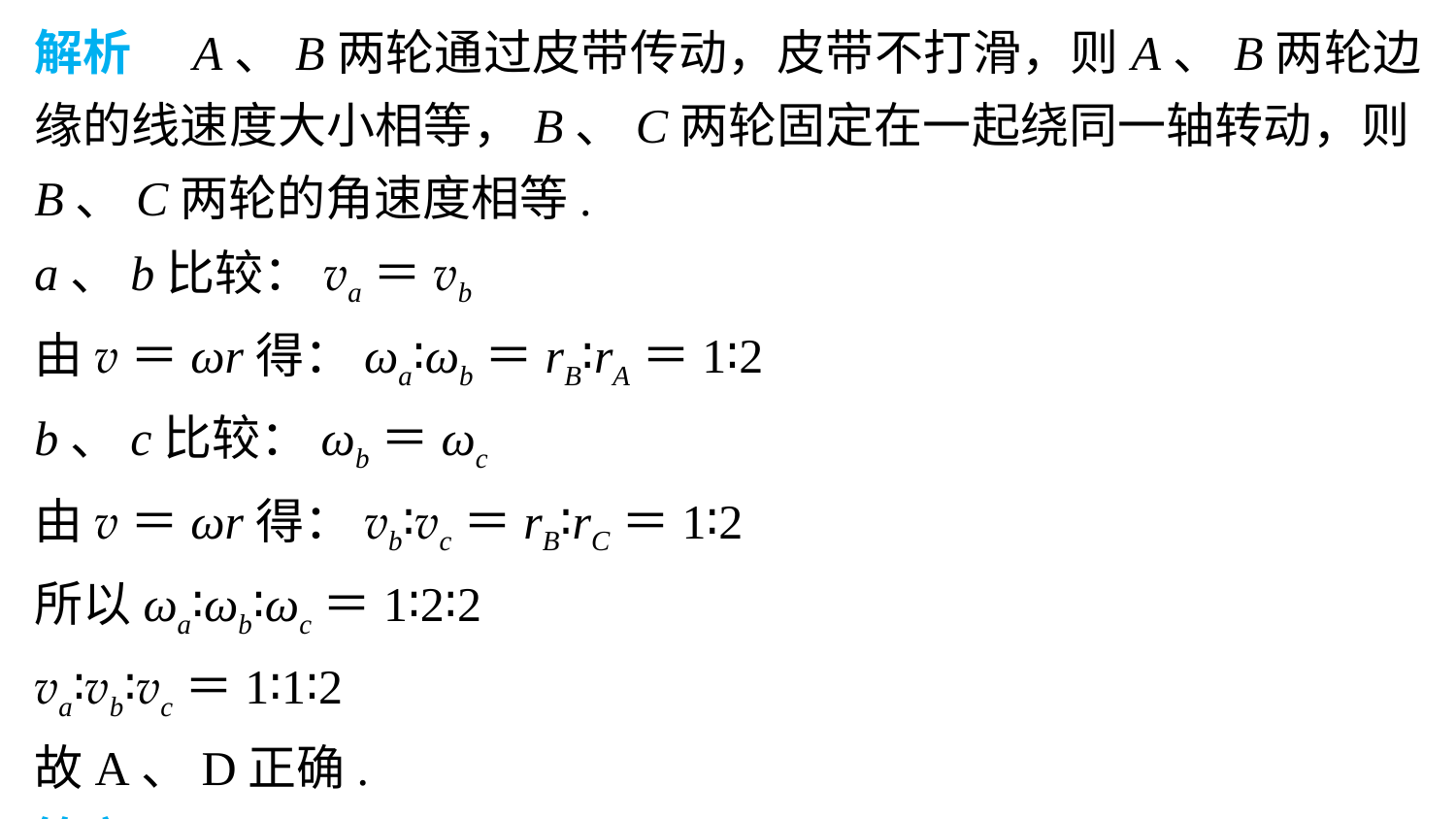

解析　A、B两轮通过皮带传动，皮带不打滑，则A、B两轮边缘的线速度大小相等，B、C两轮固定在一起绕同一轴转动，则B、C两轮的角速度相等.
a、b比较：va＝vb
由v＝ωr得：ωa∶ωb＝rB∶rA＝1∶2
b、c比较：ωb＝ωc
由v＝ωr得：vb∶vc＝rB∶rC＝1∶2
所以ωa∶ωb∶ωc＝1∶2∶2
va∶vb∶vc＝1∶1∶2
故A、D正确.
答案　AD